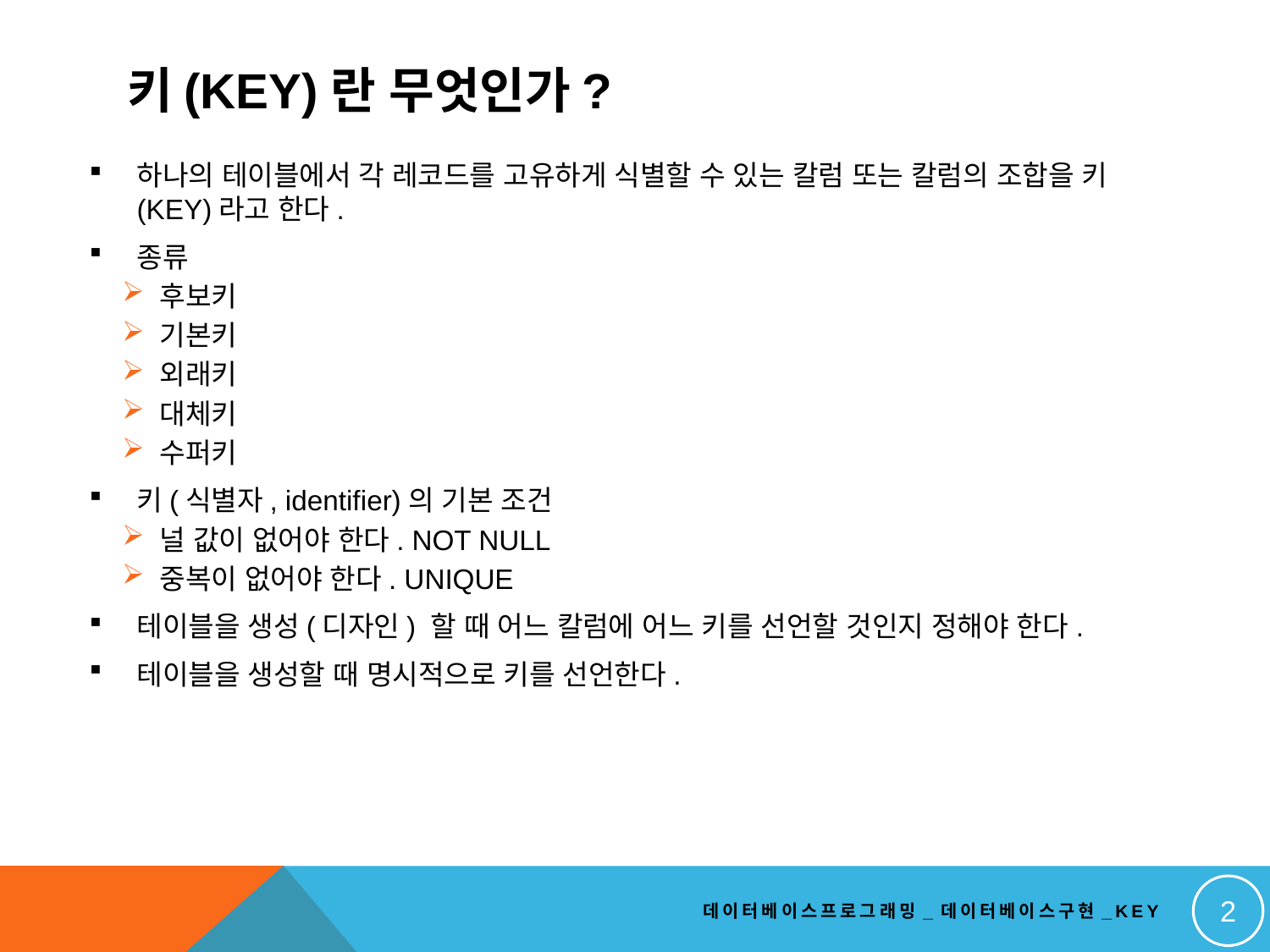

# 키(KEy)란 무엇인가?
하나의 테이블에서 각 레코드를 고유하게 식별할 수 있는 칼럼 또는 칼럼의 조합을 키(KEY)라고 한다.
종류
 후보키
 기본키
 외래키
 대체키
 수퍼키
키(식별자, identifier)의 기본 조건
 널 값이 없어야 한다. NOT NULL
 중복이 없어야 한다. UNIQUE
테이블을 생성(디자인) 할 때 어느 칼럼에 어느 키를 선언할 것인지 정해야 한다.
테이블을 생성할 때 명시적으로 키를 선언한다.
2
데이터베이스프로그래밍_데이터베이스구현_KEY